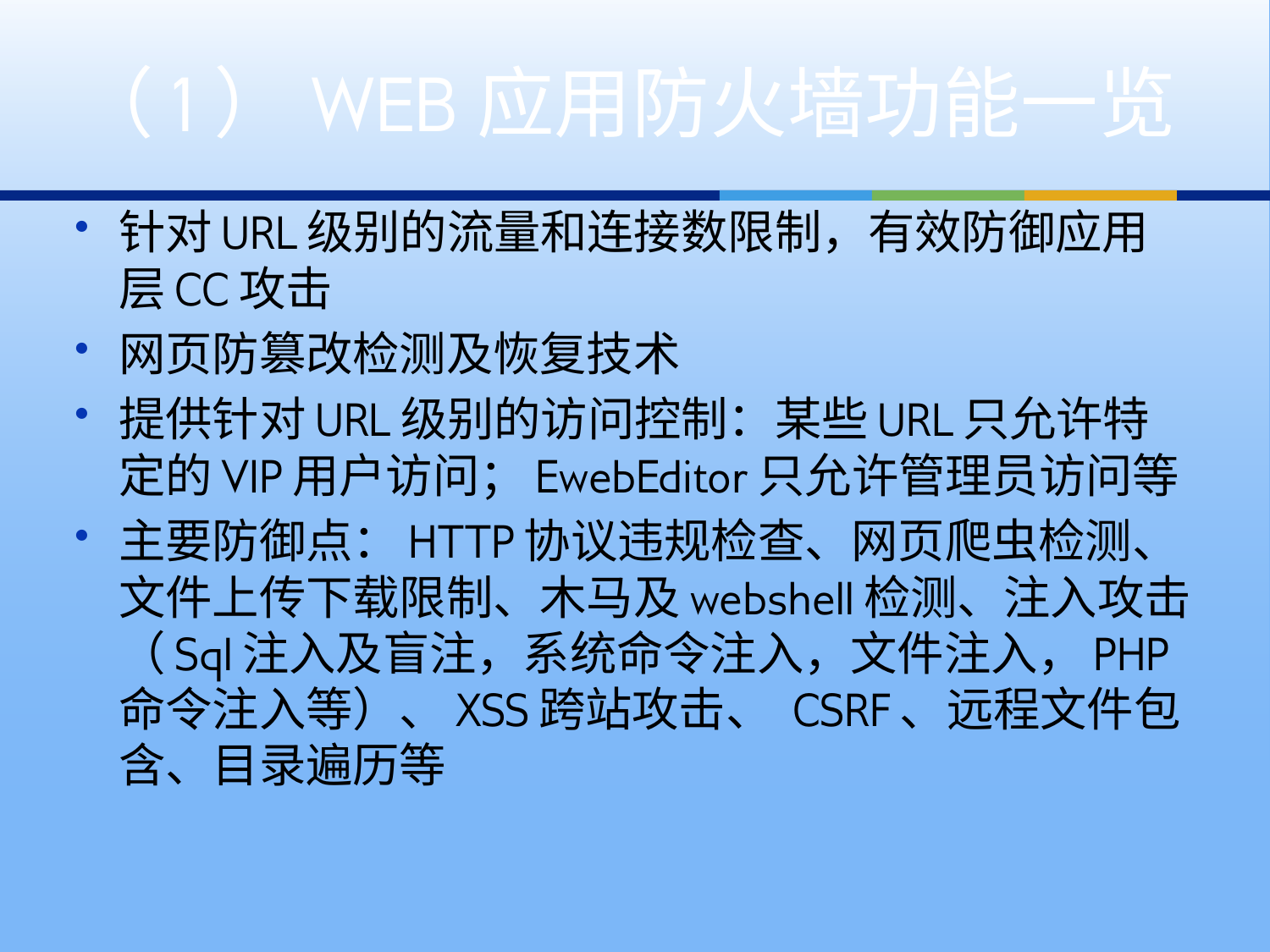

# （1）WEB应用防火墙功能一览
针对URL级别的流量和连接数限制，有效防御应用层CC攻击
网页防篡改检测及恢复技术
提供针对URL级别的访问控制：某些URL只允许特定的VIP用户访问；EwebEditor只允许管理员访问等
主要防御点：HTTP协议违规检查、网页爬虫检测、文件上传下载限制、木马及webshell检测、注入攻击（Sql注入及盲注，系统命令注入，文件注入，PHP命令注入等）、XSS跨站攻击、 CSRF、远程文件包含、目录遍历等